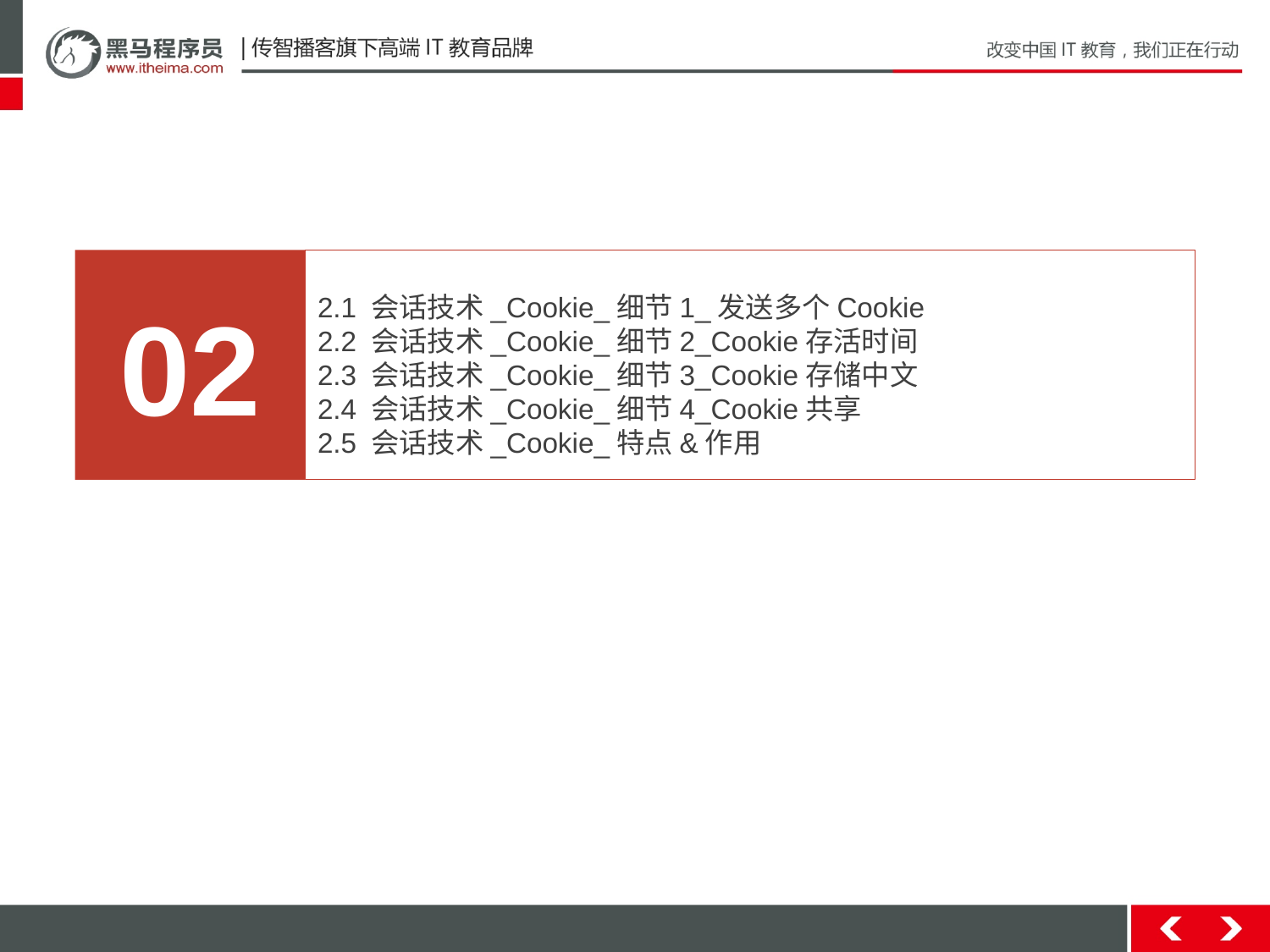

02

2.1 会话技术_Cookie_细节1_发送多个Cookie
2.2 会话技术_Cookie_细节2_Cookie存活时间
2.3 会话技术_Cookie_细节3_Cookie存储中文
2.4 会话技术_Cookie_细节4_Cookie共享
2.5 会话技术_Cookie_特点&作用